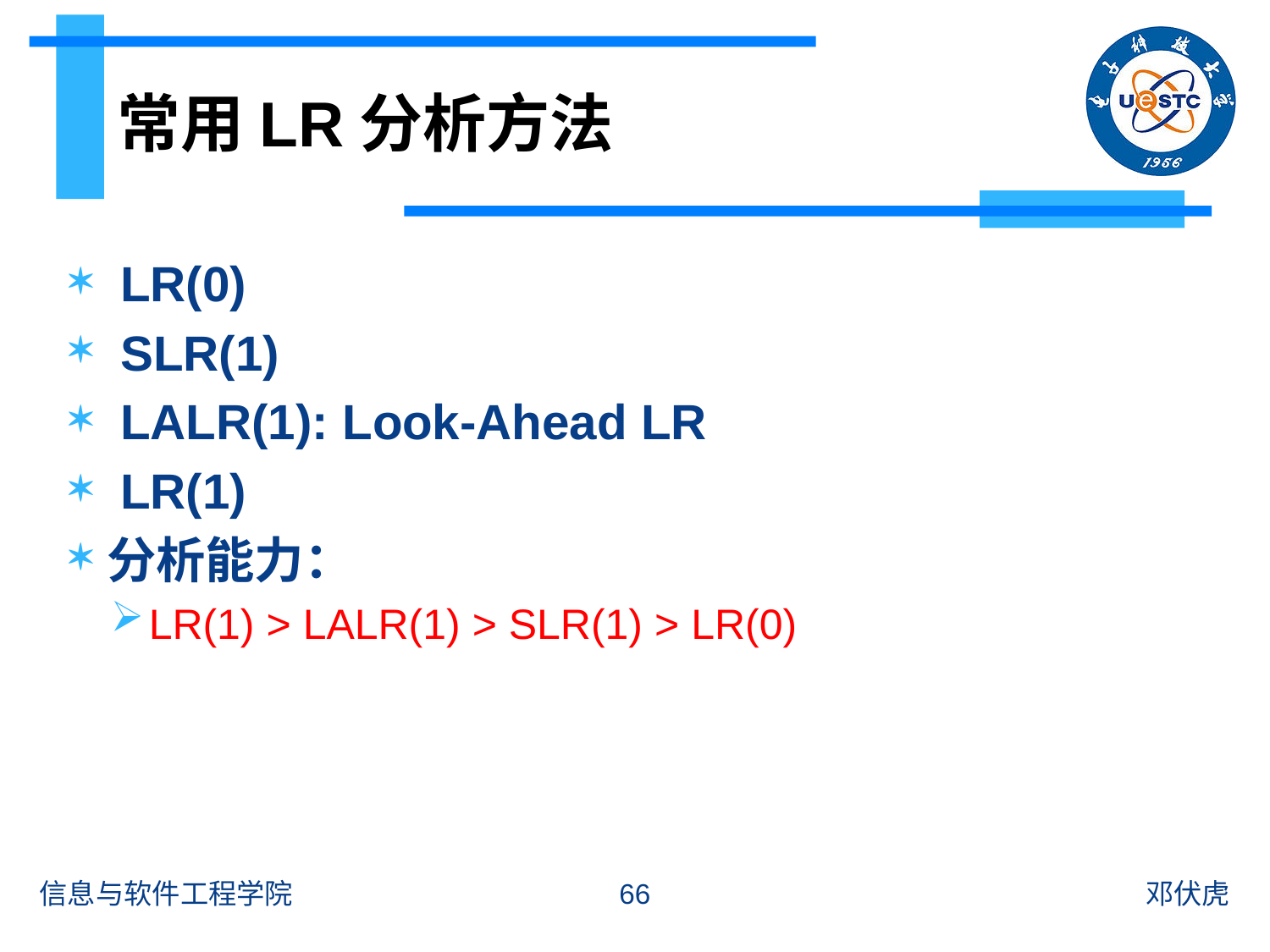

# 常用LR分析方法
 LR(0)
 SLR(1)
 LALR(1): Look-Ahead LR
 LR(1)
分析能力：
LR(1) > LALR(1) > SLR(1) > LR(0)
66
信息与软件工程学院
邓伏虎